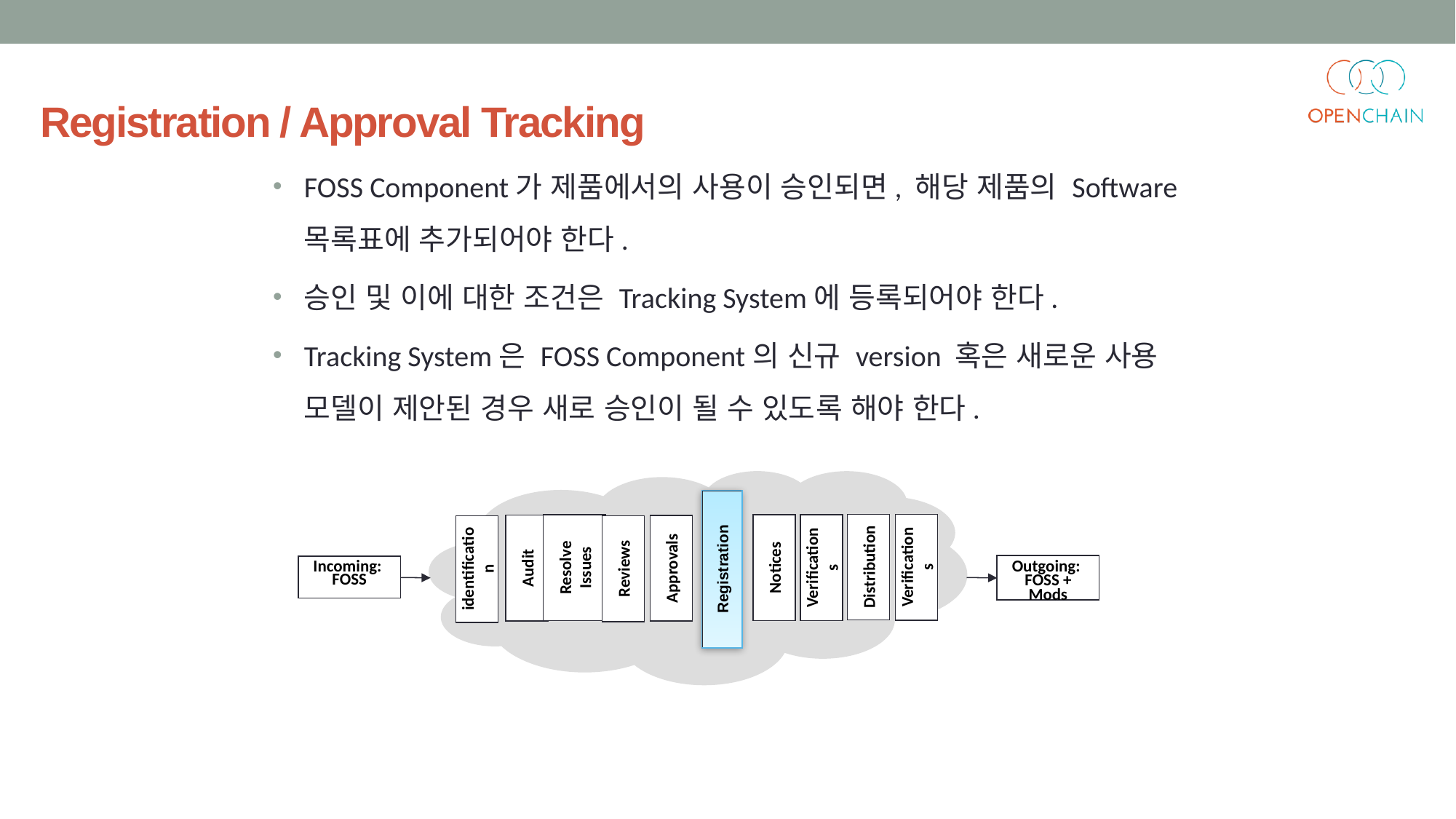

Registration / Approval Tracking
FOSS Component가 제품에서의 사용이 승인되면, 해당 제품의 Software 목록표에 추가되어야 한다.
승인 및 이에 대한 조건은 Tracking System에 등록되어야 한다.
Tracking System은 FOSS Component의 신규 version 혹은 새로운 사용 모델이 제안된 경우 새로 승인이 될 수 있도록 해야 한다.

Registration
Distribution
Verifications
Resolve Issues
Notices
Verifications
Audit
Approvals
identification
Reviews
Incoming:
FOSS
Outgoing:
FOSS + Mods